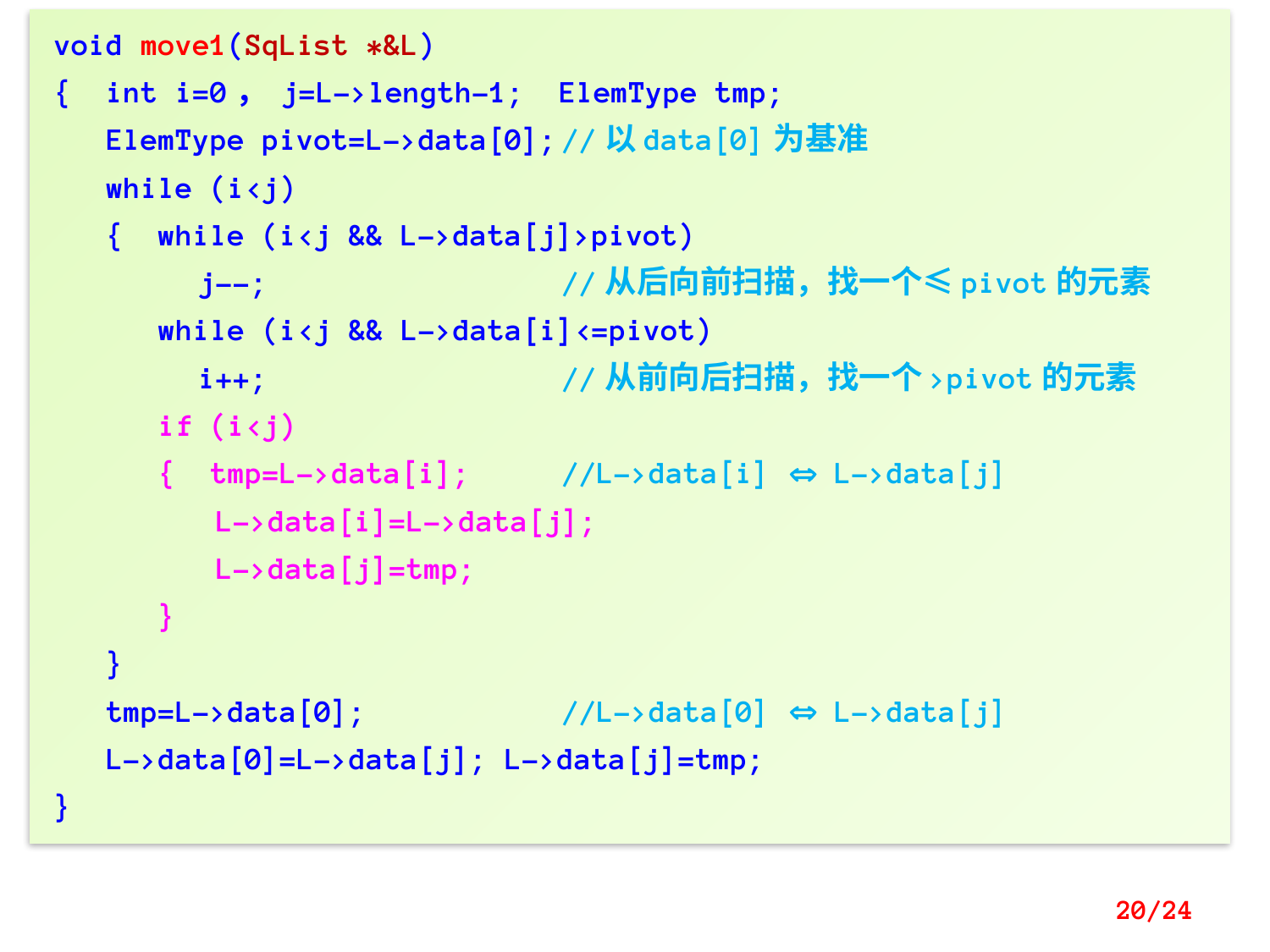

void move1(SqList *&L)
{  int i=0， j=L->length-1;  ElemType tmp;
   ElemType pivot=L->data[0];	//以data[0]为基准
   while (i<j)
   {  while (i<j && L->data[j]>pivot)
	 j--;	  	 	//从后向前扫描，找一个≤pivot的元素
      while (i<j && L->data[i]<=pivot)
	 i++;			//从前向后扫描，找一个>pivot的元素
      if (i<j)
      {  tmp=L->data[i];	//L->data[i] ⇔ L->data[j]
	  L->data[i]=L->data[j];
	  L->data[j]=tmp;
      }
   }
   tmp=L->data[0];  		//L->data[0] ⇔ L->data[j]
   L->data[0]=L->data[j]; L->data[j]=tmp;
}
20/24